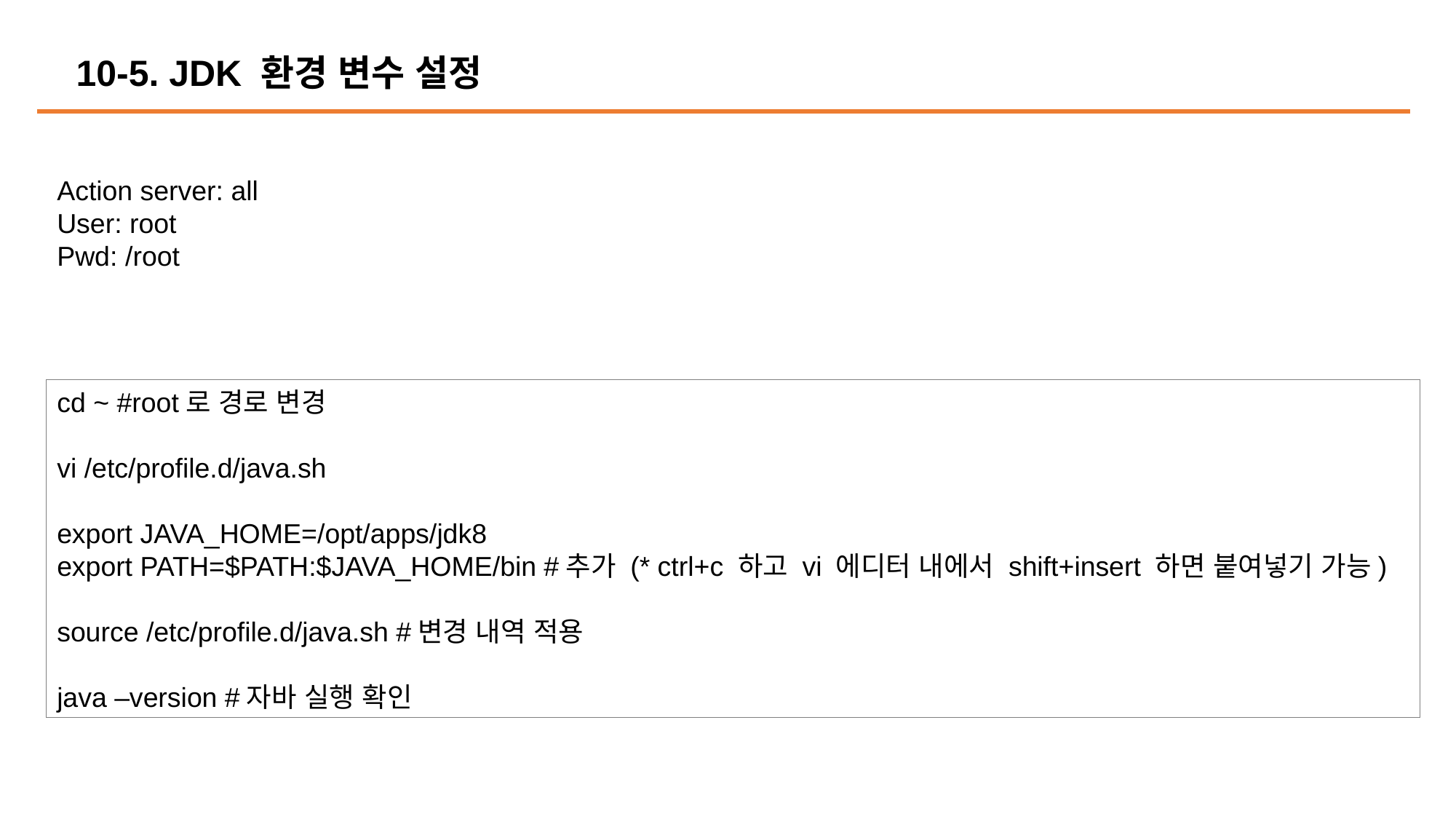

10-5. JDK 환경 변수 설정
Action server: all
User: root
Pwd: /root
cd ~ #root로 경로 변경

vi /etc/profile.d/java.sh

export JAVA_HOME=/opt/apps/jdk8
export PATH=$PATH:$JAVA_HOME/bin #추가 (* ctrl+c 하고 vi 에디터 내에서 shift+insert 하면 붙여넣기 가능)

source /etc/profile.d/java.sh #변경 내역 적용

java –version #자바 실행 확인